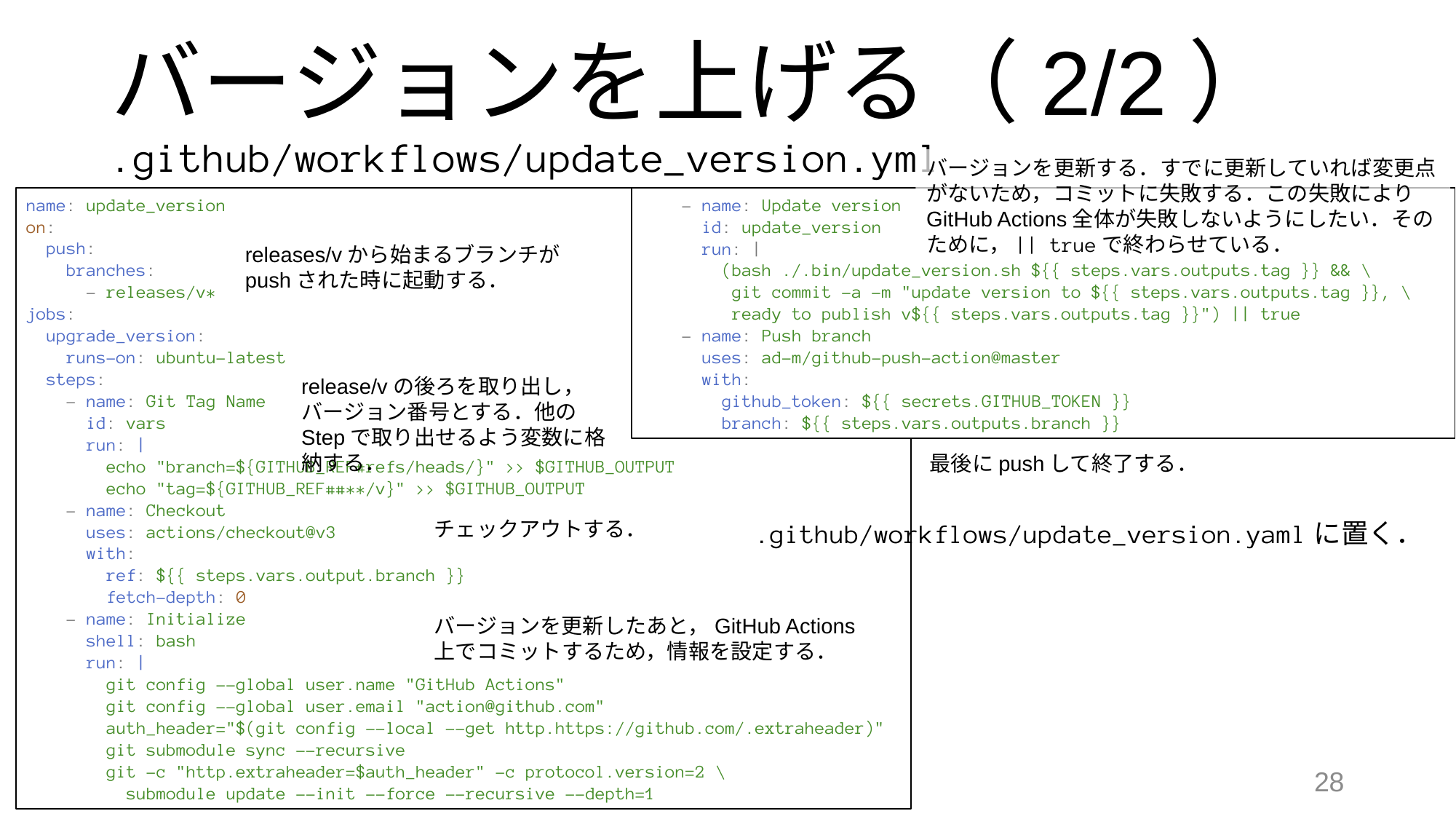

# バージョンを上げる（2/2） .github/workflows/update_version.yml
バージョンを更新する．すでに更新していれば変更点がないため，コミットに失敗する．この失敗によりGitHub Actions全体が失敗しないようにしたい．そのために，|| trueで終わらせている．
name: update_version
on:
  push:
    branches:
      - releases/v*
jobs:
  upgrade_version:
    runs-on: ubuntu-latest
  steps:
    - name: Git Tag Name
      id: vars
      run: |
        echo "branch=${GITHUB_REF#refs/heads/}" >> $GITHUB_OUTPUT
        echo "tag=${GITHUB_REF##**/v}" >> $GITHUB_OUTPUT
    - name: Checkout
      uses: actions/checkout@v3
      with:
        ref: ${{ steps.vars.output.branch }}
        fetch-depth: 0
    - name: Initialize
      shell: bash
      run: |
        git config --global user.name "GitHub Actions"
        git config --global user.email "action@github.com"
        auth_header="$(git config --local --get http.https://github.com/.extraheader)"
        git submodule sync --recursive
        git -c "http.extraheader=$auth_header" -c protocol.version=2 \
          submodule update --init --force --recursive --depth=1
    - name: Update version
      id: update_version
      run: |
        (bash ./.bin/update_version.sh ${{ steps.vars.outputs.tag }} && \
         git commit -a -m "update version to ${{ steps.vars.outputs.tag }}, \
         ready to publish v${{ steps.vars.outputs.tag }}") || true
    - name: Push branch
      uses: ad-m/github-push-action@master
      with:
        github_token: ${{ secrets.GITHUB_TOKEN }}
        branch: ${{ steps.vars.outputs.branch }}
releases/vから始まるブランチがpushされた時に起動する．
release/vの後ろを取り出し，バージョン番号とする．他のStepで取り出せるよう変数に格納する．
最後にpushして終了する．
.github/workflows/update_version.yamlに置く．
チェックアウトする．
バージョンを更新したあと，GitHub Actions上でコミットするため，情報を設定する．
2023-05-02
28